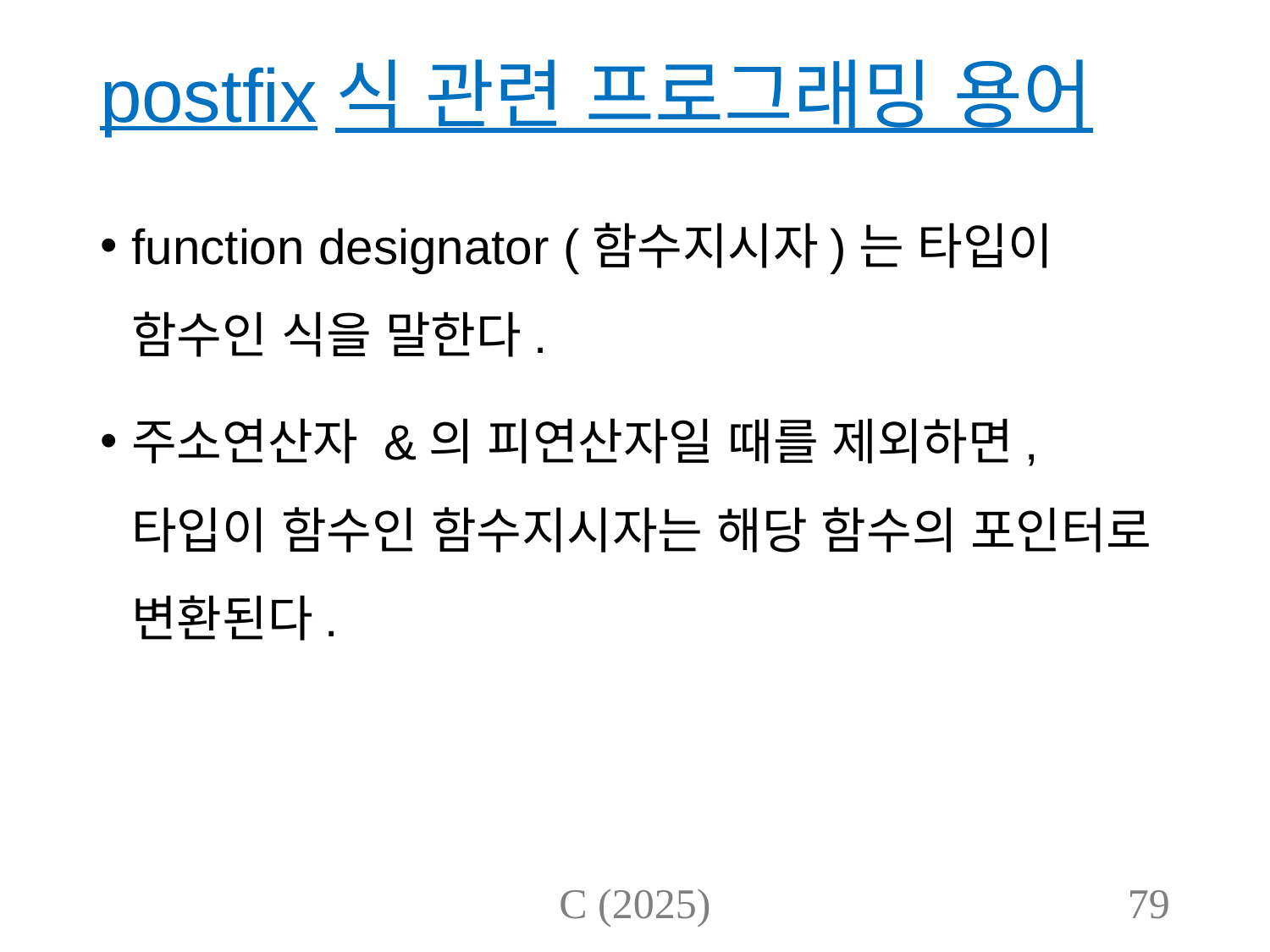

# postfix식 관련 프로그래밍 용어
function designator (함수지시자)는 타입이 함수인 식을 말한다.
주소연산자 &의 피연산자일 때를 제외하면, 타입이 함수인 함수지시자는 해당 함수의 포인터로 변환된다.
C (2025)
79